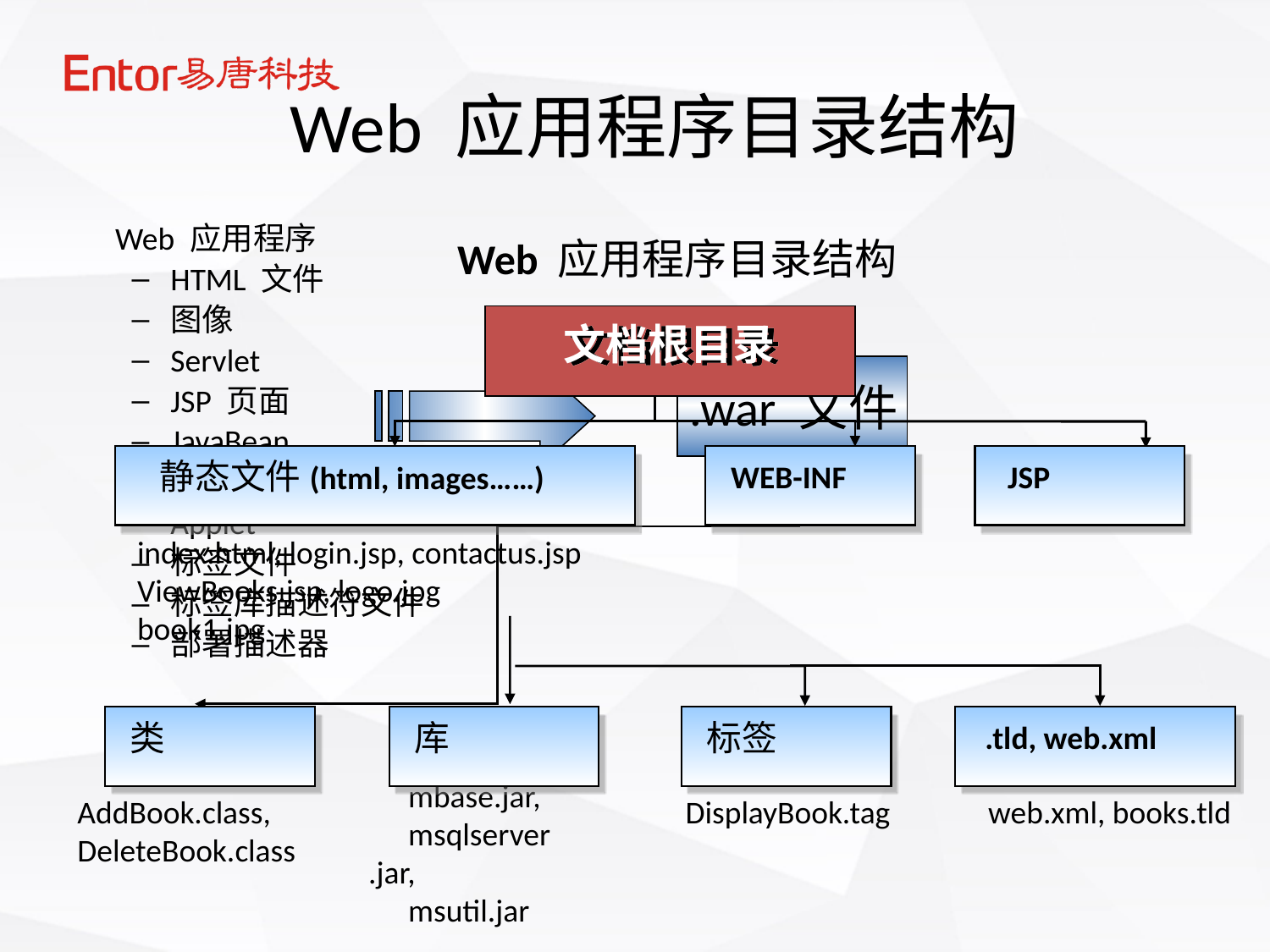

# Web 应用程序目录结构
        Web 应用程序
HTML 文件
图像
Servlet
JSP 页面
JavaBean
Jar 文件
Applet
标签文件
标签库描述符文件
部署描述器

Web 应用程序目录结构

文档根目录
文档根目录
.war 文件

静态文件(html, images……)

WEB-INF

 JSP
index.html, login.jsp, contactus.jsp
ViewBooks.jsp, logo.jpg
book1.jpg

类

库

标签

.tld, web.xml
AddBook.class,
DeleteBook.class
DisplayBook.tag
web.xml, books.tld
mbase.jar,
msqlserver.jar,
msutil.jar